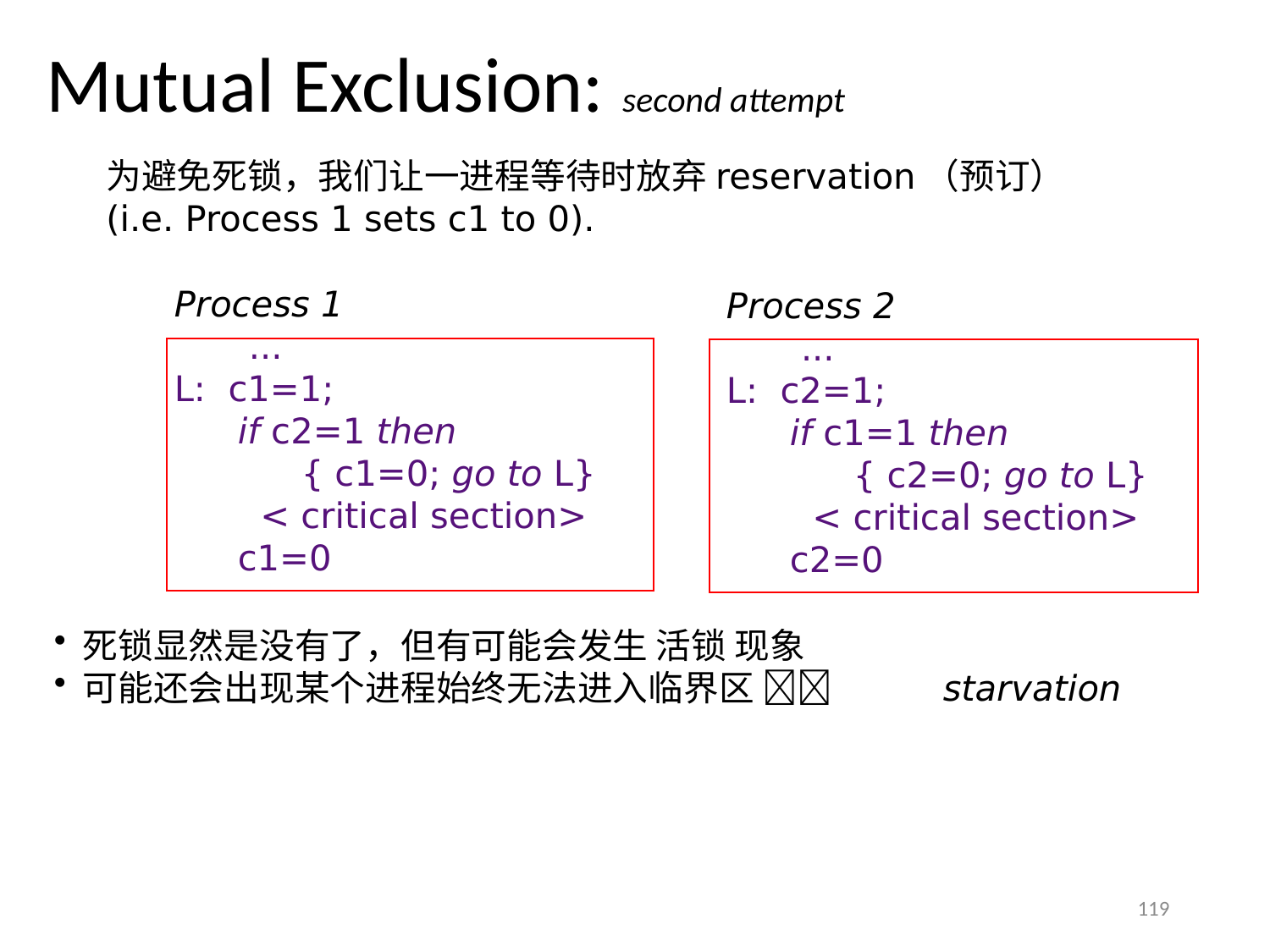

# Mutual Exclusion: second attempt
为避免死锁，我们让一进程等待时放弃reservation（预订）
(i.e. Process 1 sets c1 to 0).
Process 1
 ...
L:  c1=1;
if c2=1 then
	{ c1=0; go to L}
  < critical section>
c1=0
Process 2
 ...
L:  c2=1;
if c1=1 then
	{ c2=0; go to L}
  < critical section>
c2=0

 死锁显然是没有了，但有可能会发生 活锁 现象
 可能还会出现某个进程始终无法进入临界区 ⇒ 	starvation
119